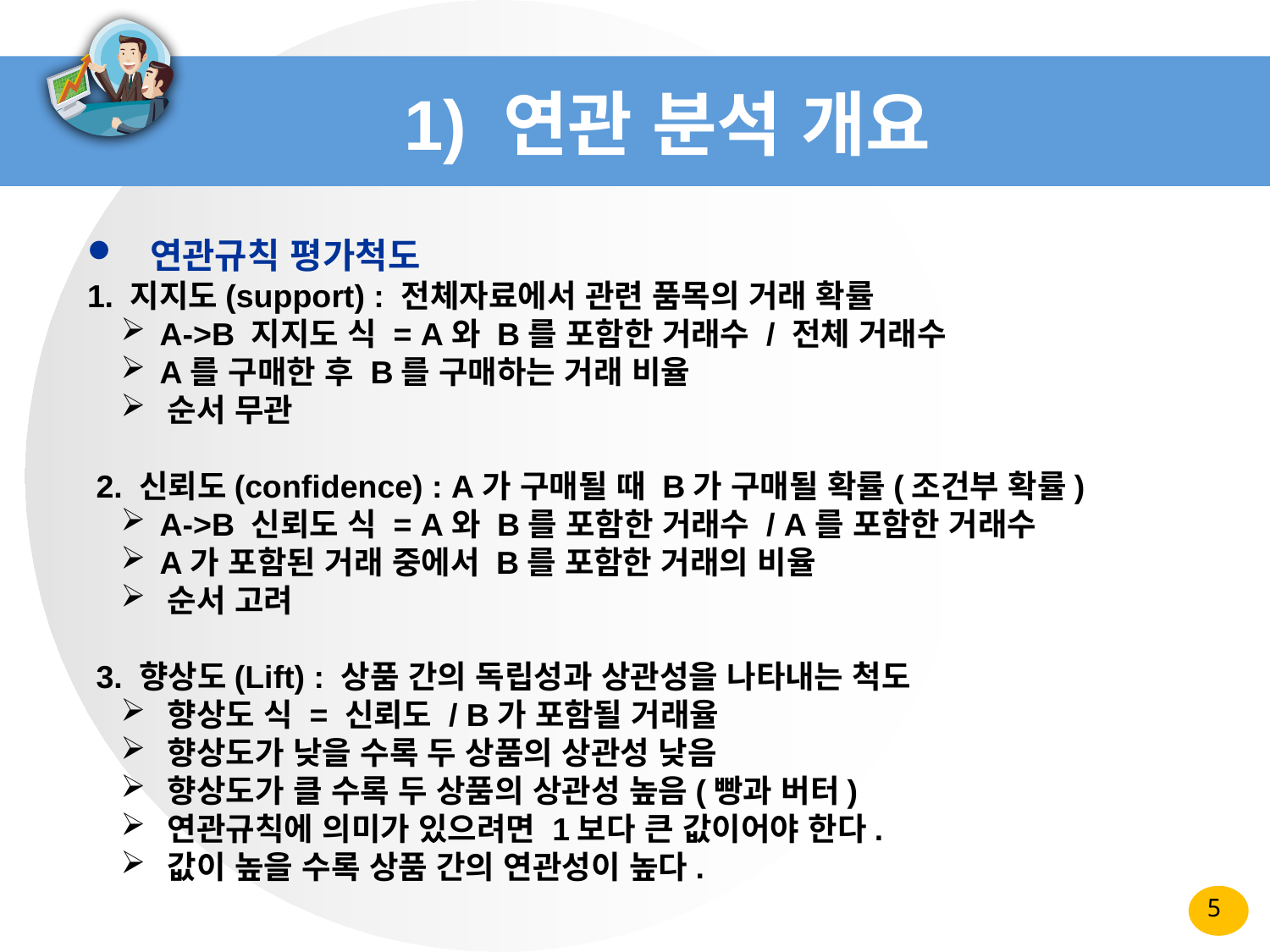

# 1) 연관 분석 개요
 연관규칙 평가척도
1. 지지도(support) : 전체자료에서 관련 품목의 거래 확률
 A->B 지지도 식 = A와 B를 포함한 거래수 / 전체 거래수
 A를 구매한 후 B를 구매하는 거래 비율
 순서 무관

 2. 신뢰도(confidence) : A가 구매될 때 B가 구매될 확률(조건부 확률)
 A->B 신뢰도 식 = A와 B를 포함한 거래수 / A를 포함한 거래수
 A가 포함된 거래 중에서 B를 포함한 거래의 비율
 순서 고려

 3. 향상도(Lift) : 상품 간의 독립성과 상관성을 나타내는 척도
 향상도 식 = 신뢰도 / B가 포함될 거래율
 향상도가 낮을 수록 두 상품의 상관성 낮음
 향상도가 클 수록 두 상품의 상관성 높음(빵과 버터)
 연관규칙에 의미가 있으려면 1보다 큰 값이어야 한다.
 값이 높을 수록 상품 간의 연관성이 높다.
5